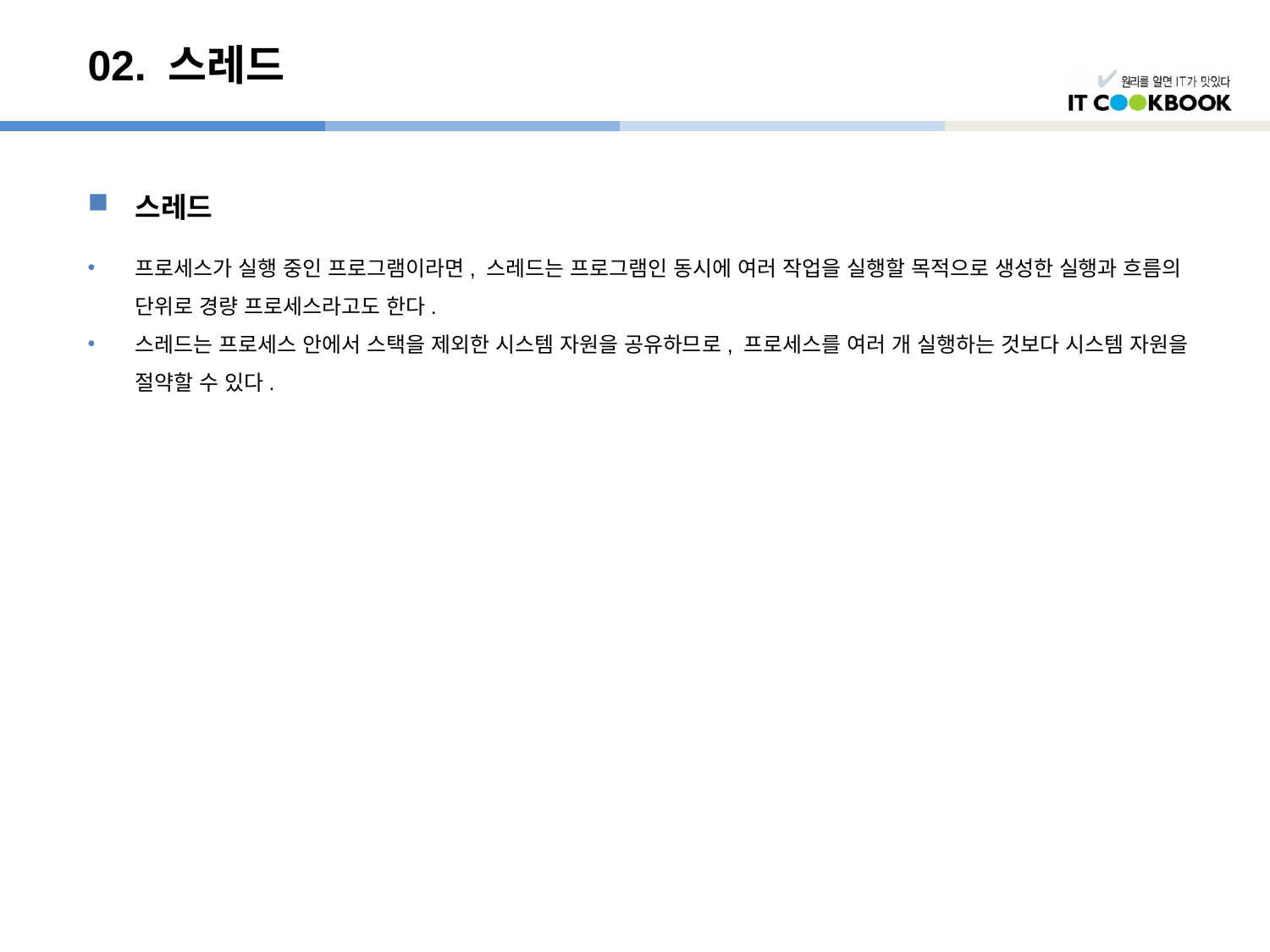

# 02. 스레드
스레드
프로세스가 실행 중인 프로그램이라면, 스레드는 프로그램인 동시에 여러 작업을 실행할 목적으로 생성한 실행과 흐름의 단위로 경량 프로세스라고도 한다.
스레드는 프로세스 안에서 스택을 제외한 시스템 자원을 공유하므로, 프로세스를 여러 개 실행하는 것보다 시스템 자원을 절약할 수 있다.